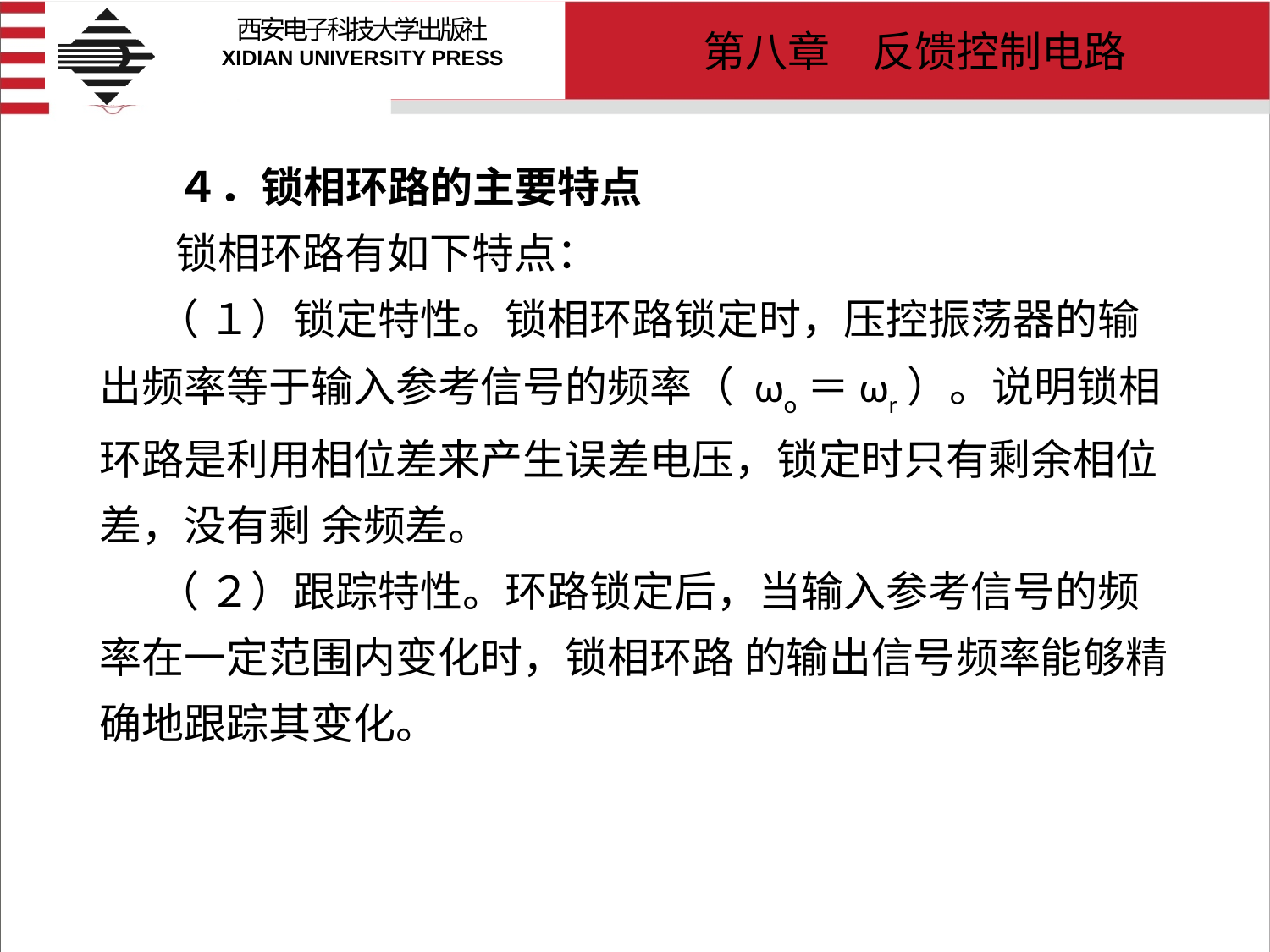

# ４．锁相环路的主要特点 锁相环路有如下特点： （ １）锁定特性。锁相环路锁定时，压控振荡器的输出频率等于输入参考信号的频率（ ωo＝ωr）。说明锁相环路是利用相位差来产生误差电压，锁定时只有剩余相位差，没有剩 余频差。 （ ２）跟踪特性。环路锁定后，当输入参考信号的频率在一定范围内变化时，锁相环路 的输出信号频率能够精确地跟踪其变化。